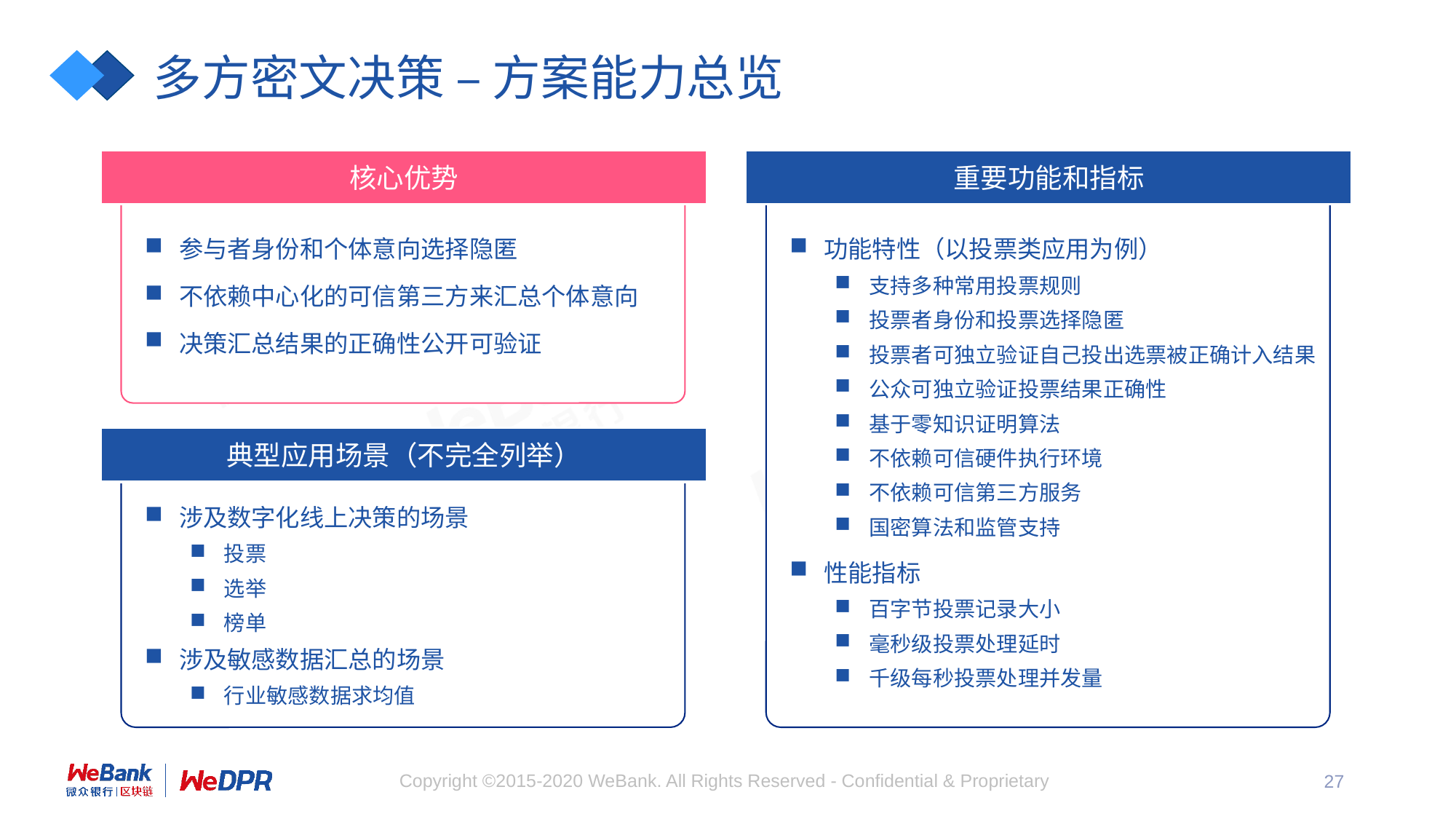

# 多方密文决策 – 方案能力总览
核心优势
重要功能和指标

参与者身份和个体意向选择隐匿
不依赖中心化的可信第三方来汇总个体意向
决策汇总结果的正确性公开可验证
功能特性（以投票类应用为例）
支持多种常用投票规则
投票者身份和投票选择隐匿
投票者可独立验证自己投出选票被正确计入结果
公众可独立验证投票结果正确性
基于零知识证明算法
不依赖可信硬件执行环境
不依赖可信第三方服务
国密算法和监管支持
性能指标
百字节投票记录大小
毫秒级投票处理延时
千级每秒投票处理并发量
典型应用场景（不完全列举）

涉及数字化线上决策的场景
投票
选举
榜单
涉及敏感数据汇总的场景
行业敏感数据求均值
27